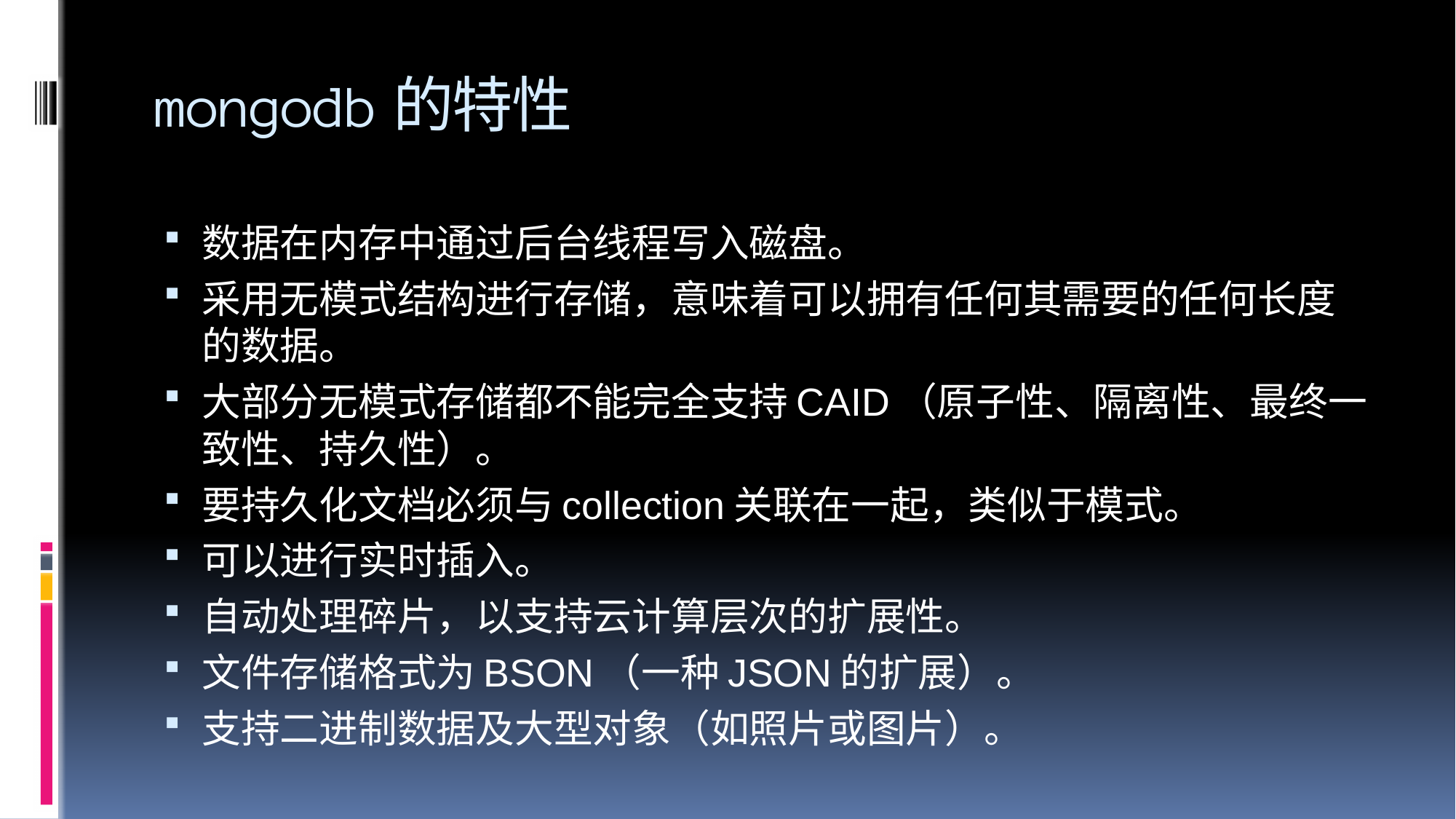

# mongodb的特性
数据在内存中通过后台线程写入磁盘。
采用无模式结构进行存储，意味着可以拥有任何其需要的任何长度的数据。
大部分无模式存储都不能完全支持CAID（原子性、隔离性、最终一致性、持久性）。
要持久化文档必须与collection关联在一起，类似于模式。
可以进行实时插入。
自动处理碎片，以支持云计算层次的扩展性。
文件存储格式为BSON（一种JSON的扩展）。
支持二进制数据及大型对象（如照片或图片）。